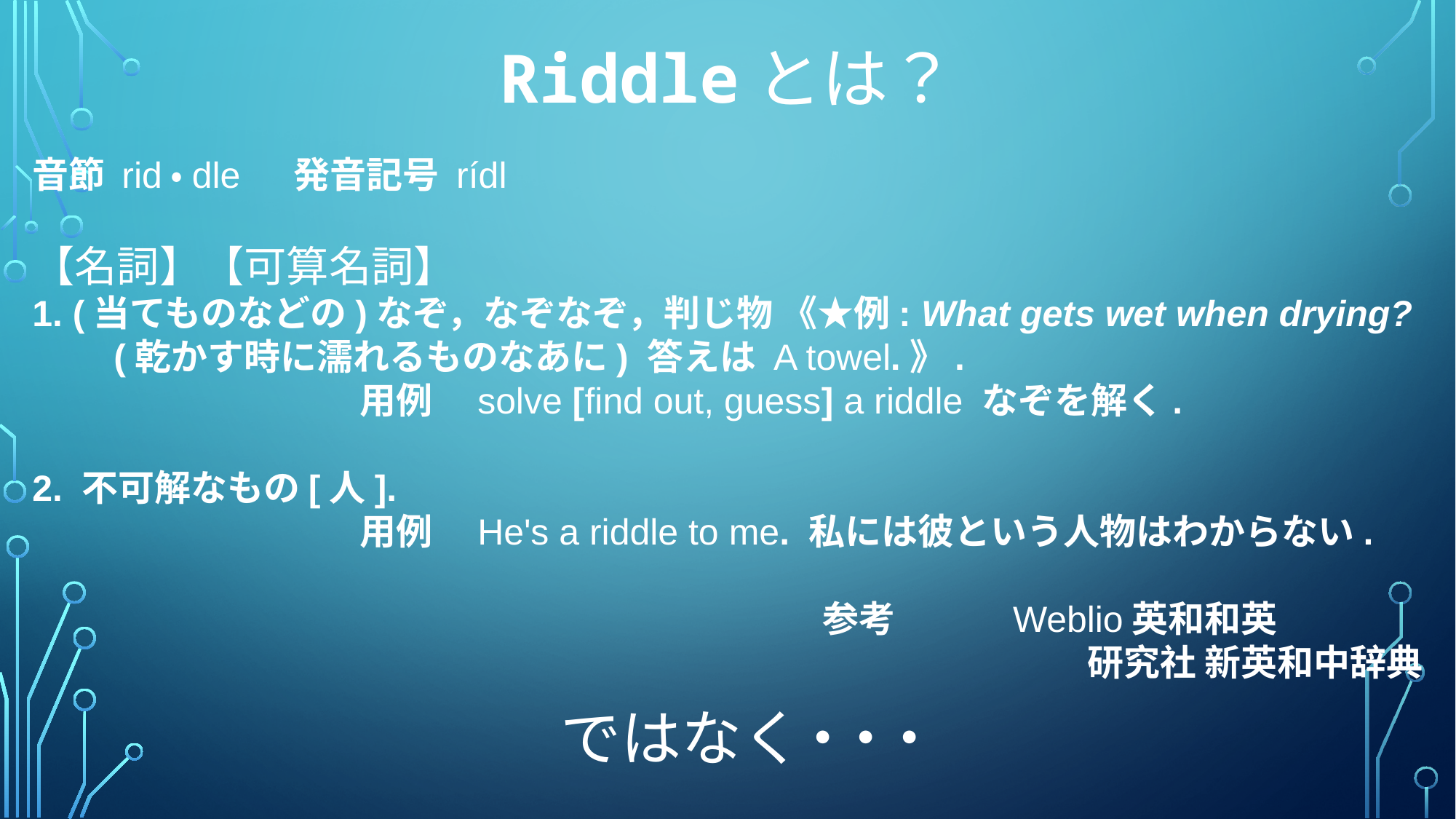

Riddleとは？
音節 rid・dle　 発音記号 rídl

【名詞】【可算名詞】
1. (当てものなどの)なぞ，なぞなぞ，判じ物 《★例: What gets wet when drying?
　　(乾かす時に濡れるものなあに) 答えは A towel.》.
			用例　solve [find out, guess] a riddle なぞを解く.

2. 不可解なもの[人].
			用例　He's a riddle to me. 私には彼という人物はわからない.

参考　　　Weblio英和和英
研究社 新英和中辞典
ではなく
・
・
・